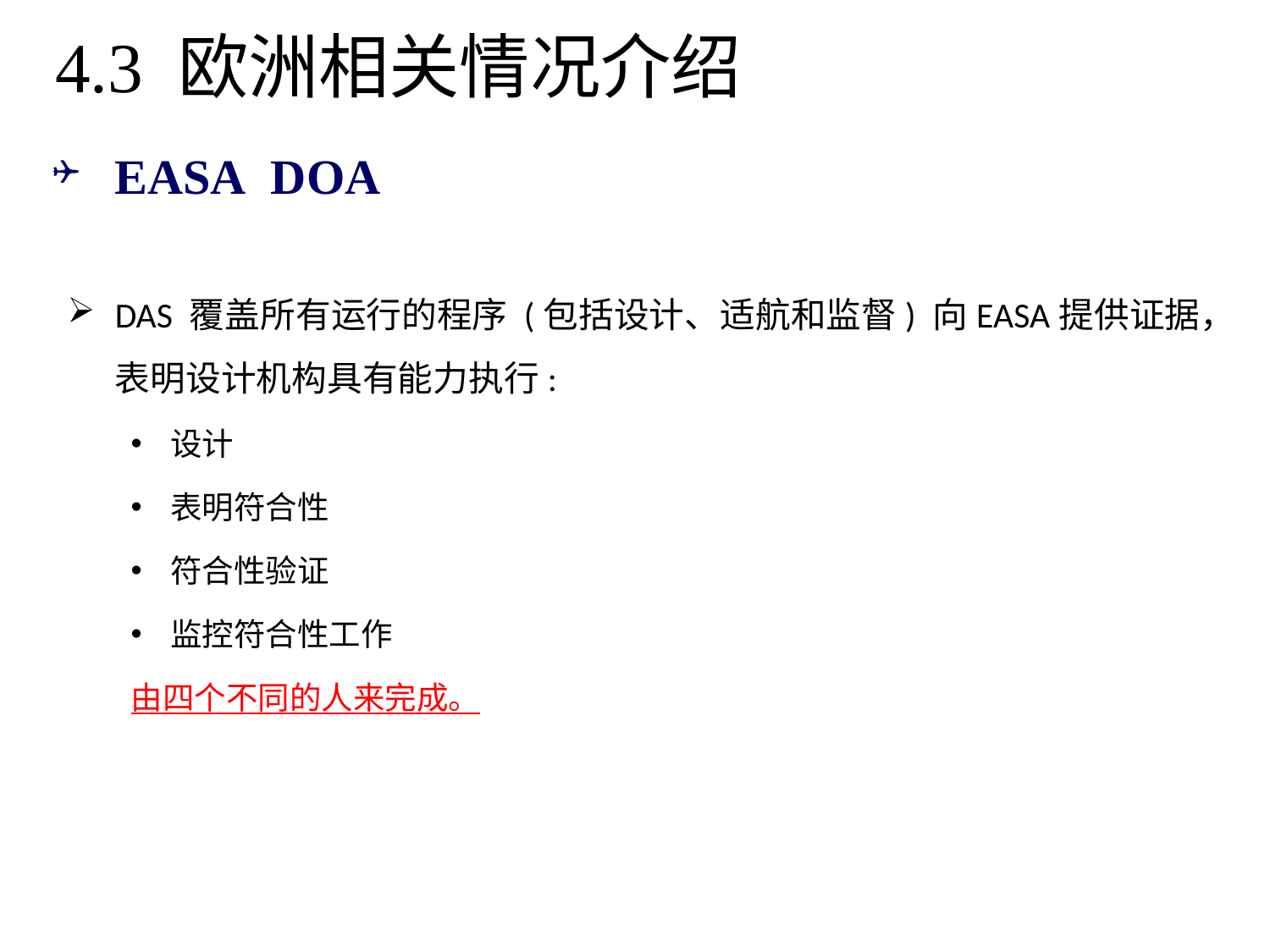

4.3 欧洲相关情况介绍
EASA  DOA

DAS 覆盖所有运行的程序 (包括设计、适航和监督) 向EASA提供证据，表明设计机构具有能力执行:
设计
表明符合性
符合性验证
监控符合性工作
由四个不同的人来完成。